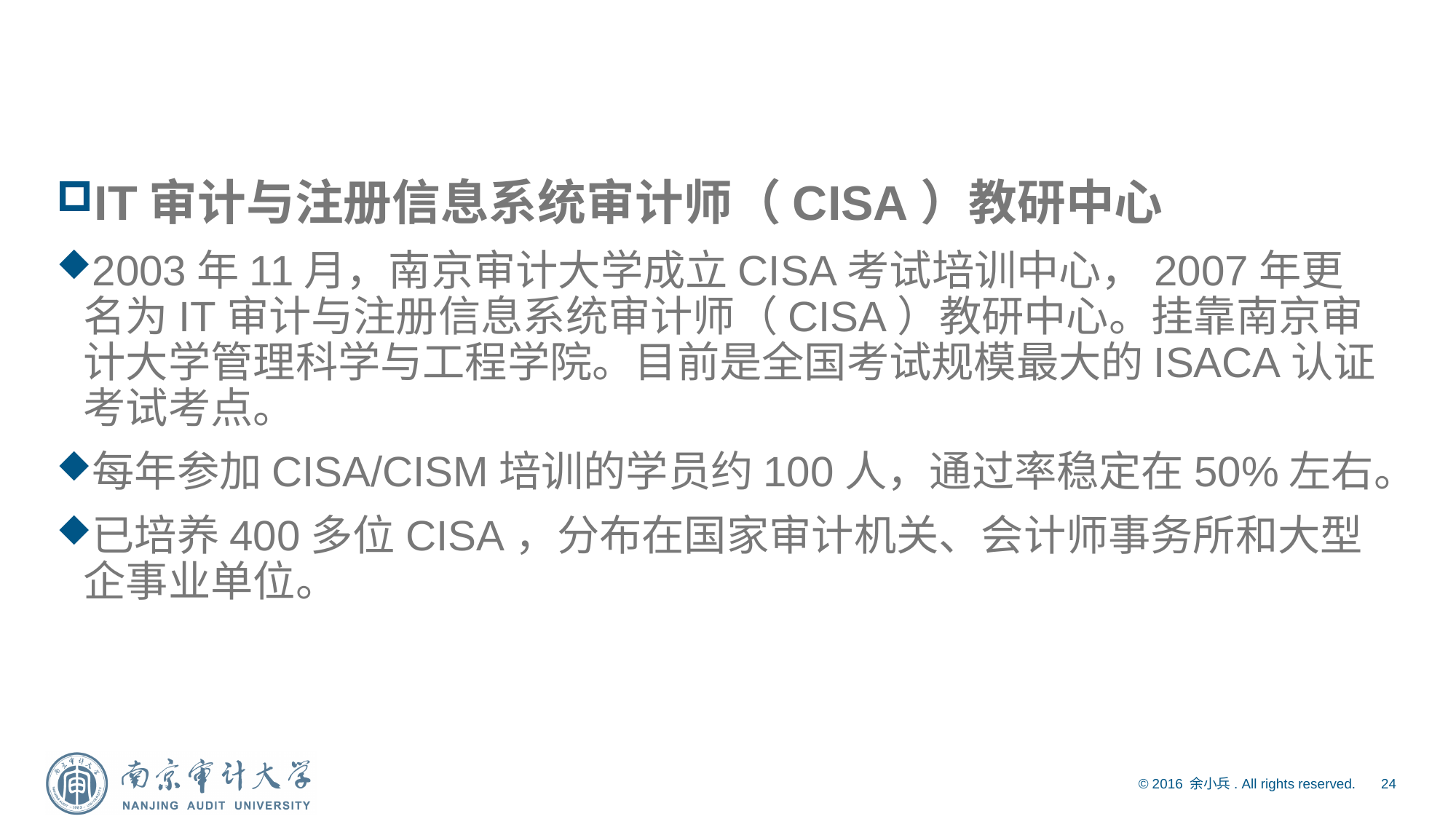

#
IT审计与注册信息系统审计师（CISA）教研中心
2003年11月，南京审计大学成立CISA考试培训中心，2007年更名为IT审计与注册信息系统审计师（CISA）教研中心。挂靠南京审计大学管理科学与工程学院。目前是全国考试规模最大的ISACA认证考试考点。
每年参加CISA/CISM培训的学员约100人，通过率稳定在50%左右。
已培养400多位CISA，分布在国家审计机关、会计师事务所和大型企事业单位。